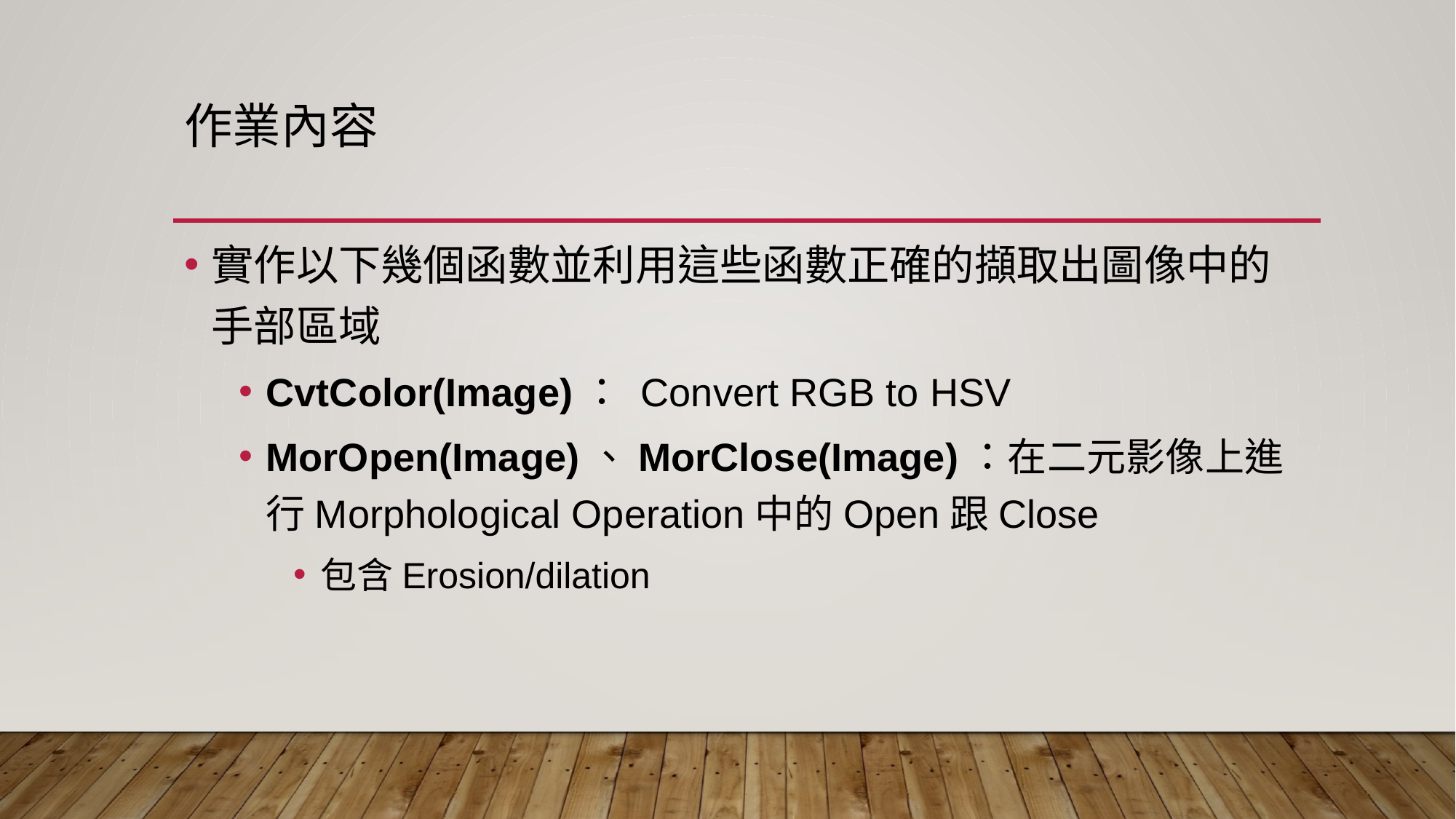

# 作業內容
實作以下幾個函數並利用這些函數正確的擷取出圖像中的手部區域
CvtColor(Image)： Convert RGB to HSV
MorOpen(Image)、MorClose(Image)：在二元影像上進行Morphological Operation中的Open跟Close
包含Erosion/dilation